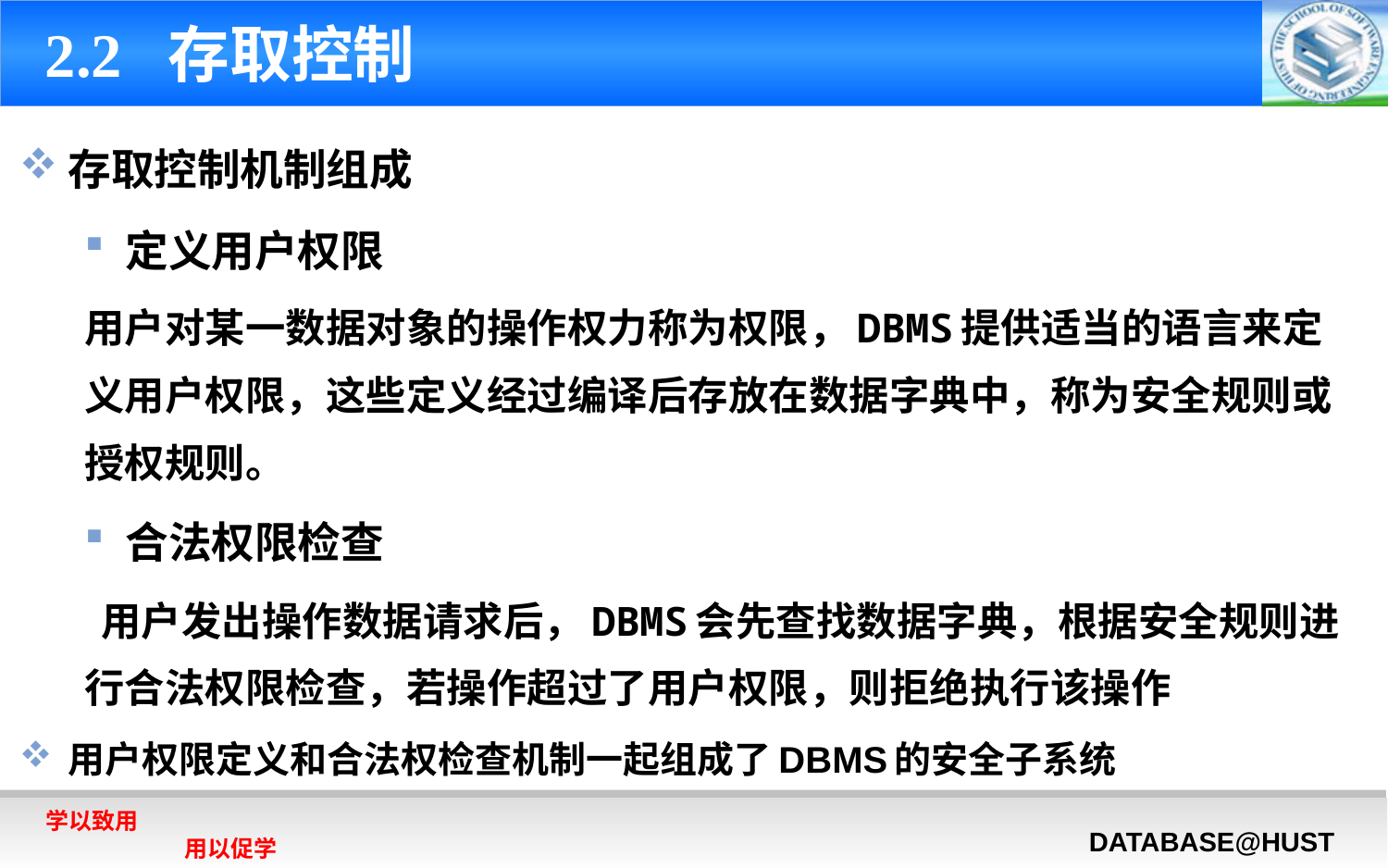

# 2.2  存取控制
存取控制机制组成
定义用户权限
用户对某一数据对象的操作权力称为权限，DBMS提供适当的语言来定义用户权限，这些定义经过编译后存放在数据字典中，称为安全规则或授权规则。
合法权限检查
 用户发出操作数据请求后，DBMS会先查找数据字典，根据安全规则进 行合法权限检查，若操作超过了用户权限，则拒绝执行该操作
用户权限定义和合法权检查机制一起组成了DBMS的安全子系统